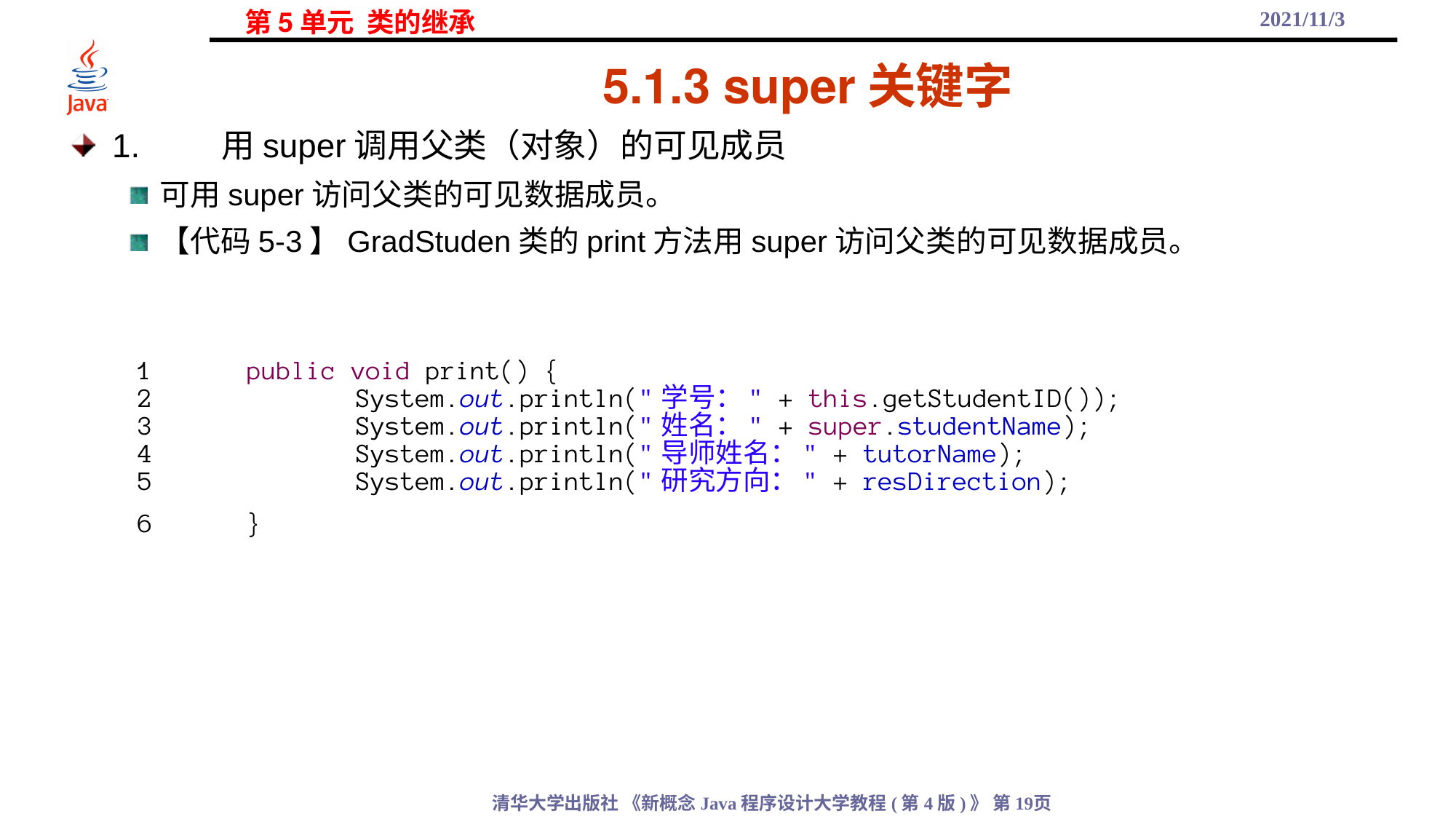

2021/11/3
# 5.1.3 super关键字
1.	用super调用父类（对象）的可见成员
可用super访问父类的可见数据成员。
【代码5-3】GradStuden类的print方法用super访问父类的可见数据成员。

1	public void print() {
2		System.out.println("学号：" + this.getStudentID());
3		System.out.println("姓名：" + super.studentName);
4		System.out.println("导师姓名：" + tutorName);
5		System.out.println("研究方向：" + resDirection);
6	}